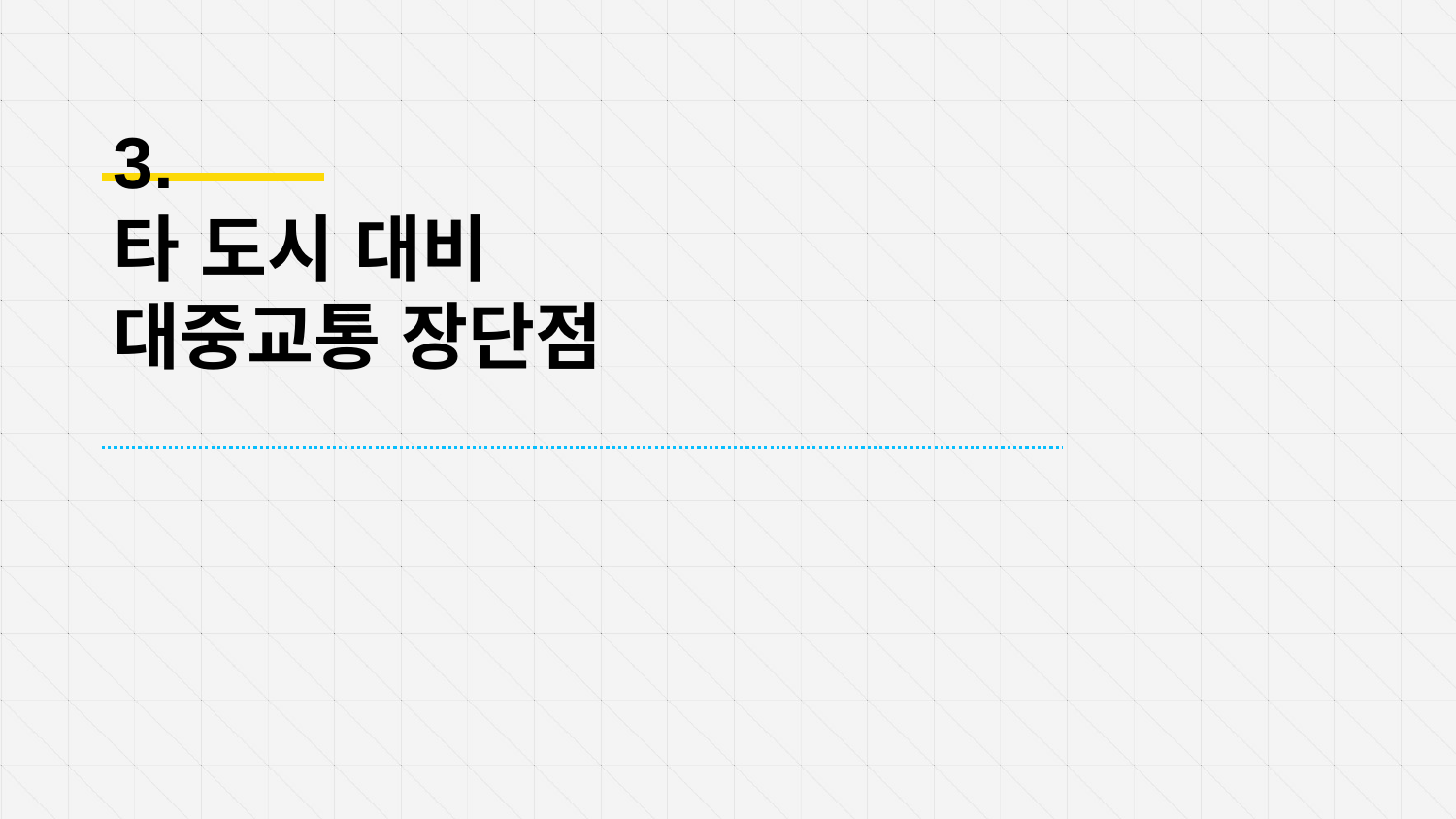

# 3. 타 도시 대비 대중교통 장단점